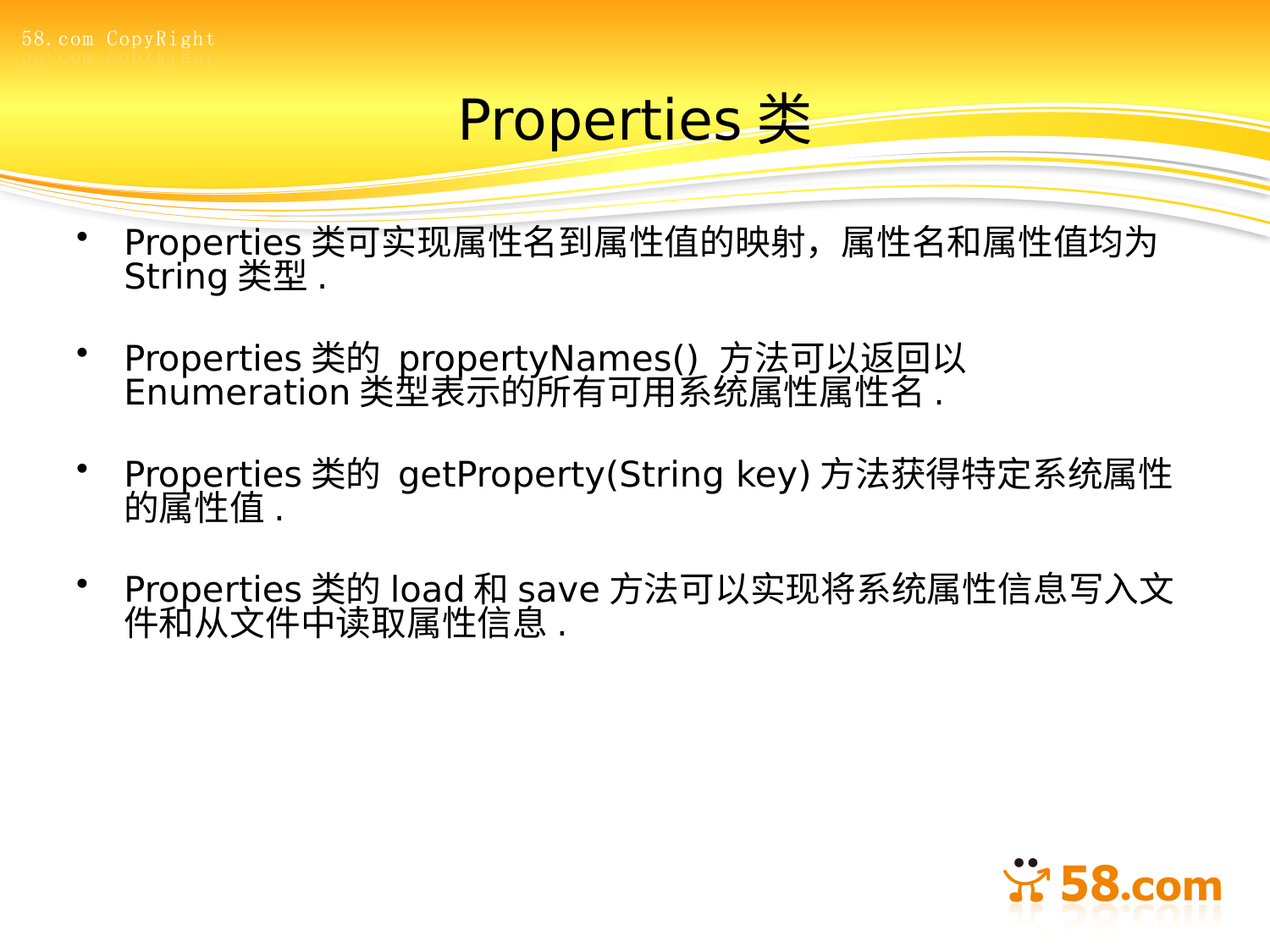

# Properties类
Properties类可实现属性名到属性值的映射，属性名和属性值均为String类型.

Properties类的 propertyNames() 方法可以返回以Enumeration类型表示的所有可用系统属性属性名.

Properties类的 getProperty(String key)方法获得特定系统属性的属性值.

Properties类的load和save方法可以实现将系统属性信息写入文件和从文件中读取属性信息.